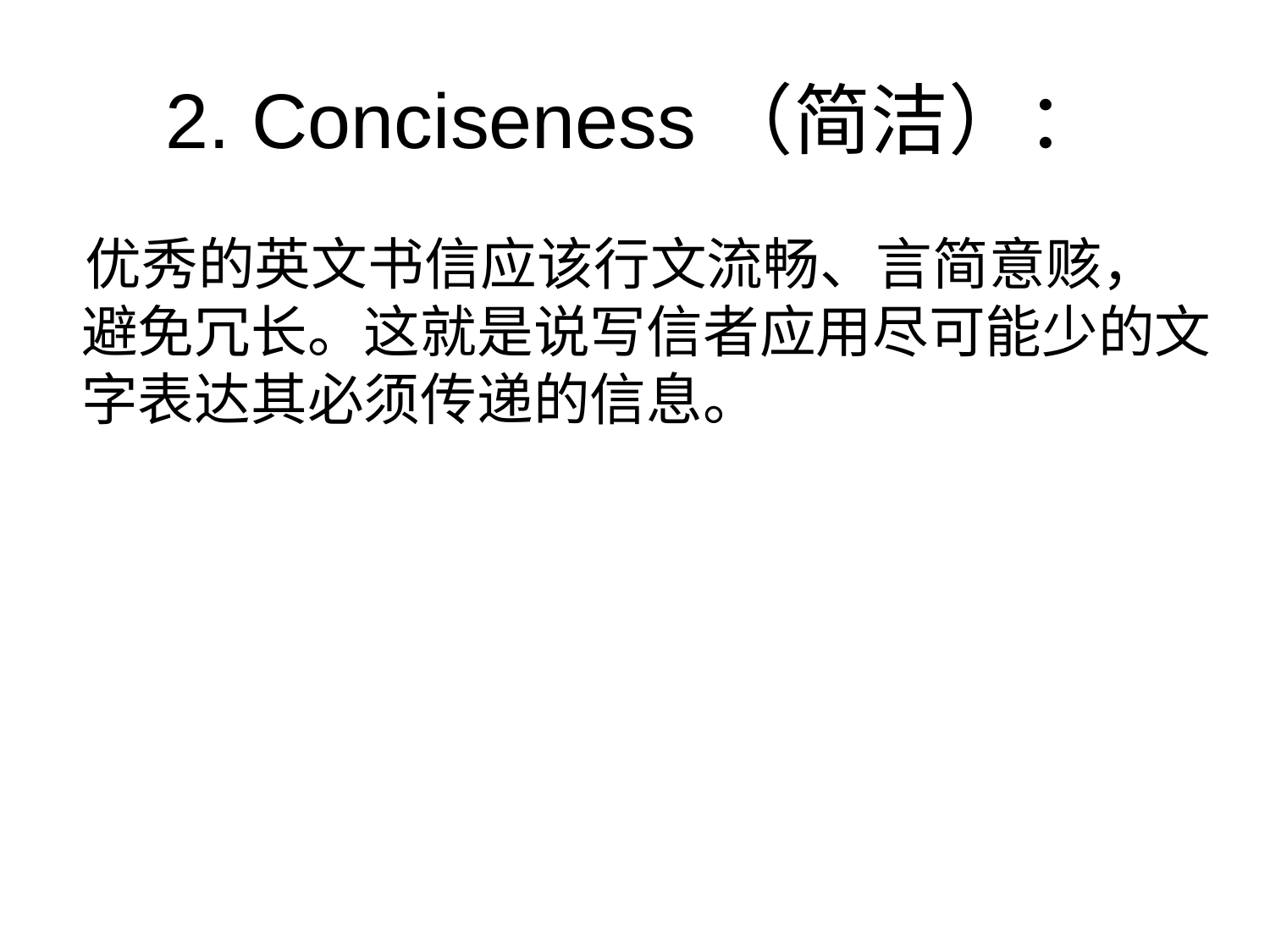

# 2. Conciseness（简洁）：
   优秀的英文书信应该行文流畅、言简意赅，避免冗长。这就是说写信者应用尽可能少的文字表达其必须传递的信息。